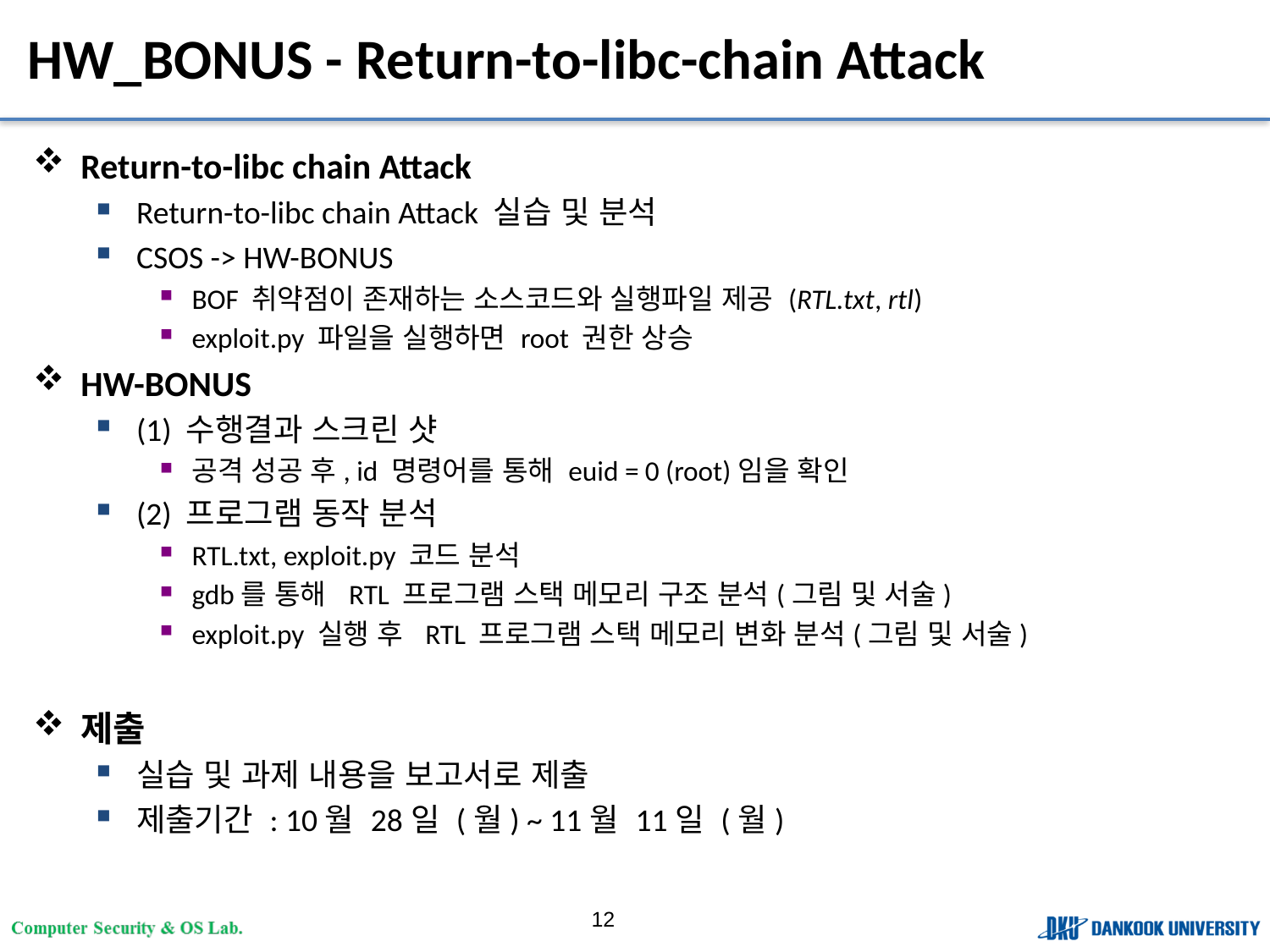

# HW_BONUS - Return-to-libc-chain Attack
Return-to-libc chain Attack
Return-to-libc chain Attack 실습 및 분석
CSOS -> HW-BONUS
BOF 취약점이 존재하는 소스코드와 실행파일 제공 (RTL.txt, rtl)
exploit.py 파일을 실행하면 root 권한 상승
HW-BONUS
(1) 수행결과 스크린 샷
공격 성공 후, id 명령어를 통해 euid = 0 (root)임을 확인
(2) 프로그램 동작 분석
RTL.txt, exploit.py 코드 분석
gdb를 통해  RTL 프로그램 스택 메모리 구조 분석(그림 및 서술)
exploit.py 실행 후  RTL 프로그램 스택 메모리 변화 분석(그림 및 서술)

제출
실습 및 과제 내용을 보고서로 제출
제출기간 : 10월 28일 (월) ~ 11월 11일 (월)

12